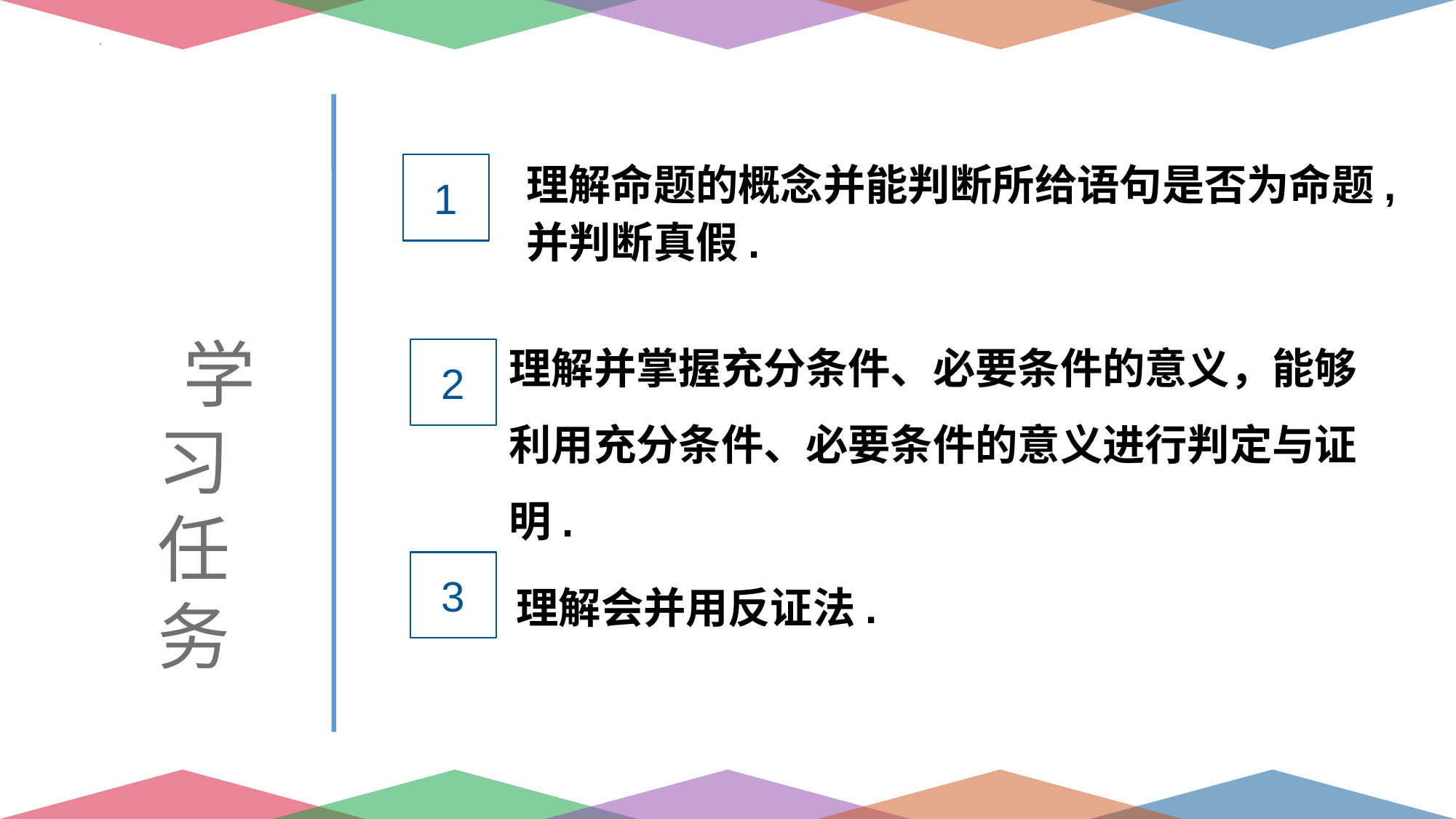

理解命题的概念并能判断所给语句是否为命题,
并判断真假.
1
理解并掌握充分条件、必要条件的意义，能够利用充分条件、必要条件的意义进行判定与证明.

  学习任务
2
理解会并用反证法.
3